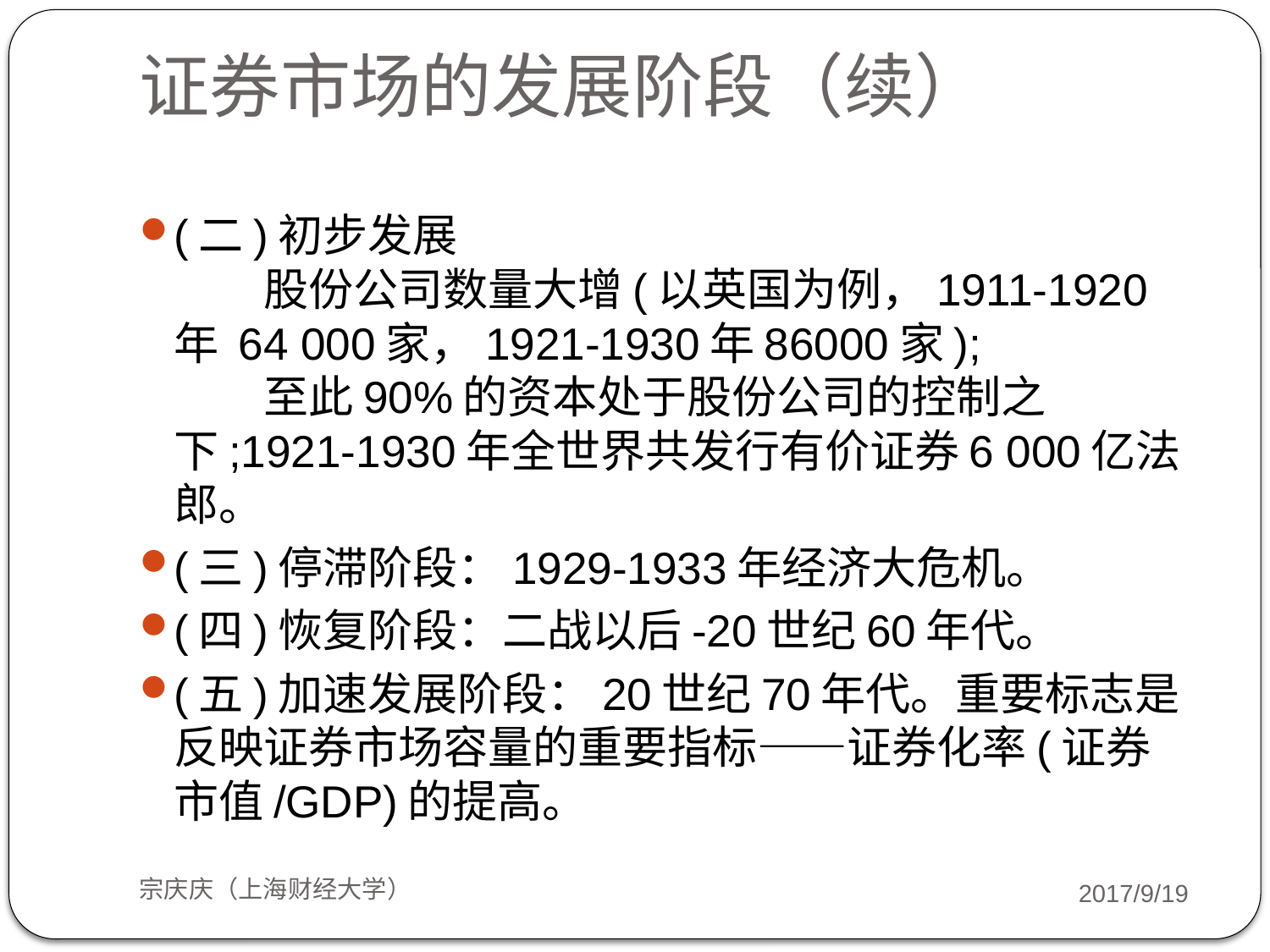

# 证券市场的发展阶段（续）
(二)初步发展
　　股份公司数量大增(以英国为例，1911-1920年 64 000家，1921-1930年86000家);
　　至此90%的资本处于股份公司的控制之下;1921-1930年全世界共发行有价证券6 000亿法郎。
(三)停滞阶段：1929-1933年经济大危机。
(四)恢复阶段：二战以后-20世纪60年代。
(五)加速发展阶段：20世纪70年代。重要标志是反映证券市场容量的重要指标——证券化率(证券市值/GDP)的提高。
宗庆庆（上海财经大学）
2017/9/19